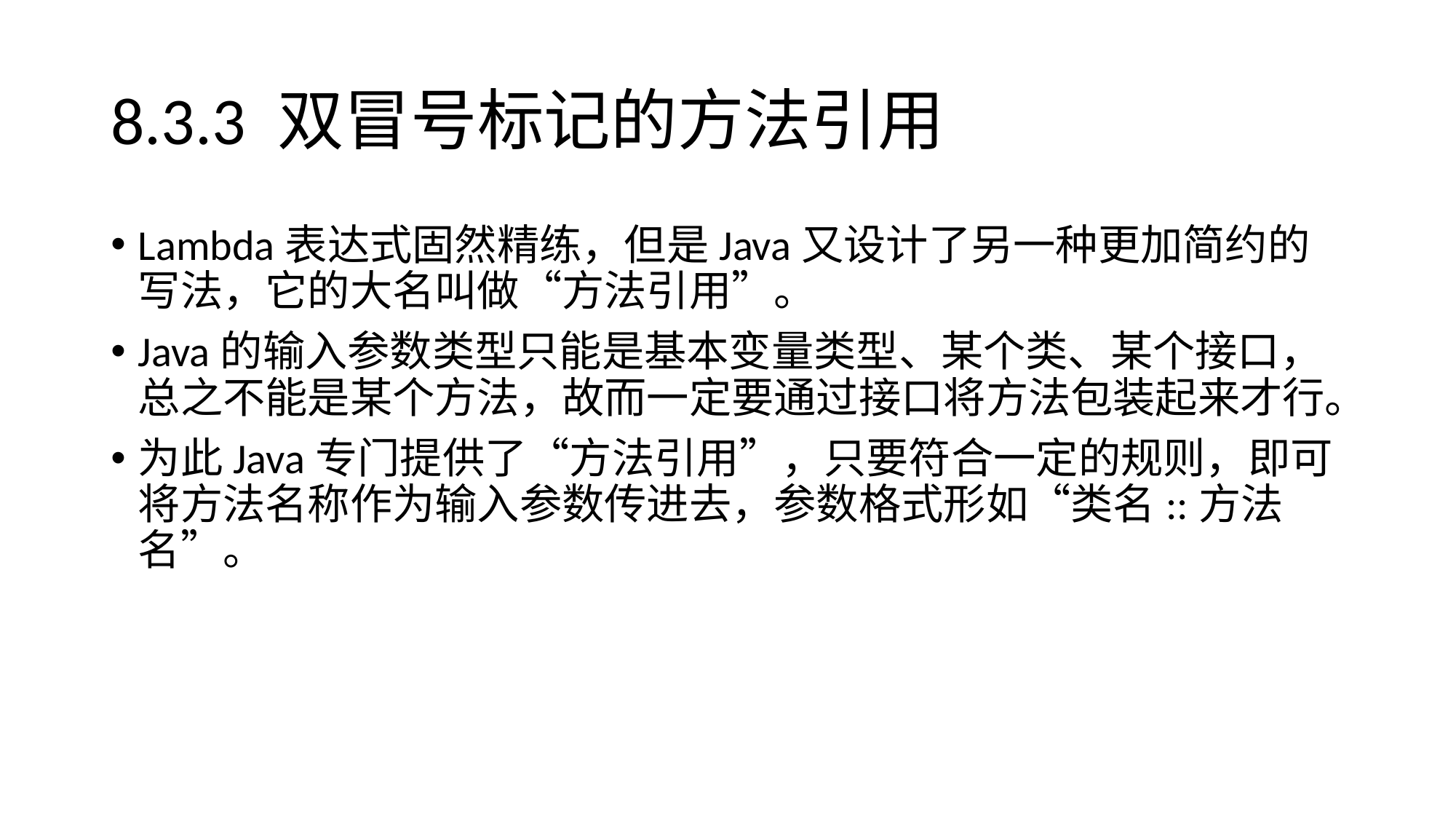

# 8.3.3 双冒号标记的方法引用
Lambda表达式固然精练，但是Java又设计了另一种更加简约的写法，它的大名叫做“方法引用”。
Java的输入参数类型只能是基本变量类型、某个类、某个接口，总之不能是某个方法，故而一定要通过接口将方法包装起来才行。
为此Java专门提供了“方法引用”，只要符合一定的规则，即可将方法名称作为输入参数传进去，参数格式形如“类名::方法名”。